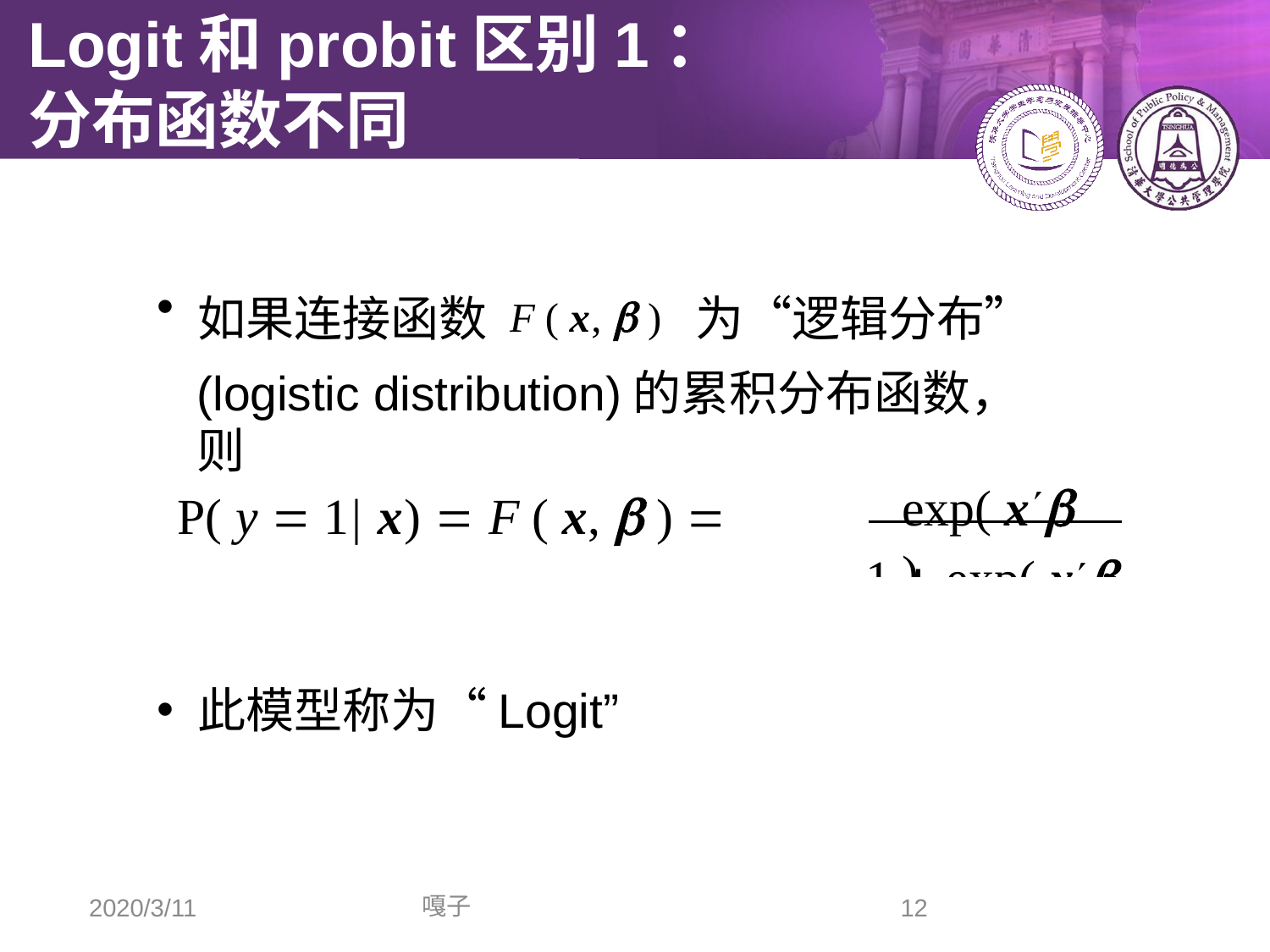

# Logit和probit区别1： 分布函数不同
如果连接函数 F ( x, β ) 为“逻辑分布”
(logistic distribution)的累积分布函数，则

exp( x′β )
P( y = 1| x) = F ( x, β ) = Λ( x′β ) ≡
1 + exp( x′β )

此模型称为“Logit”
2020/3/11
嘎子
12